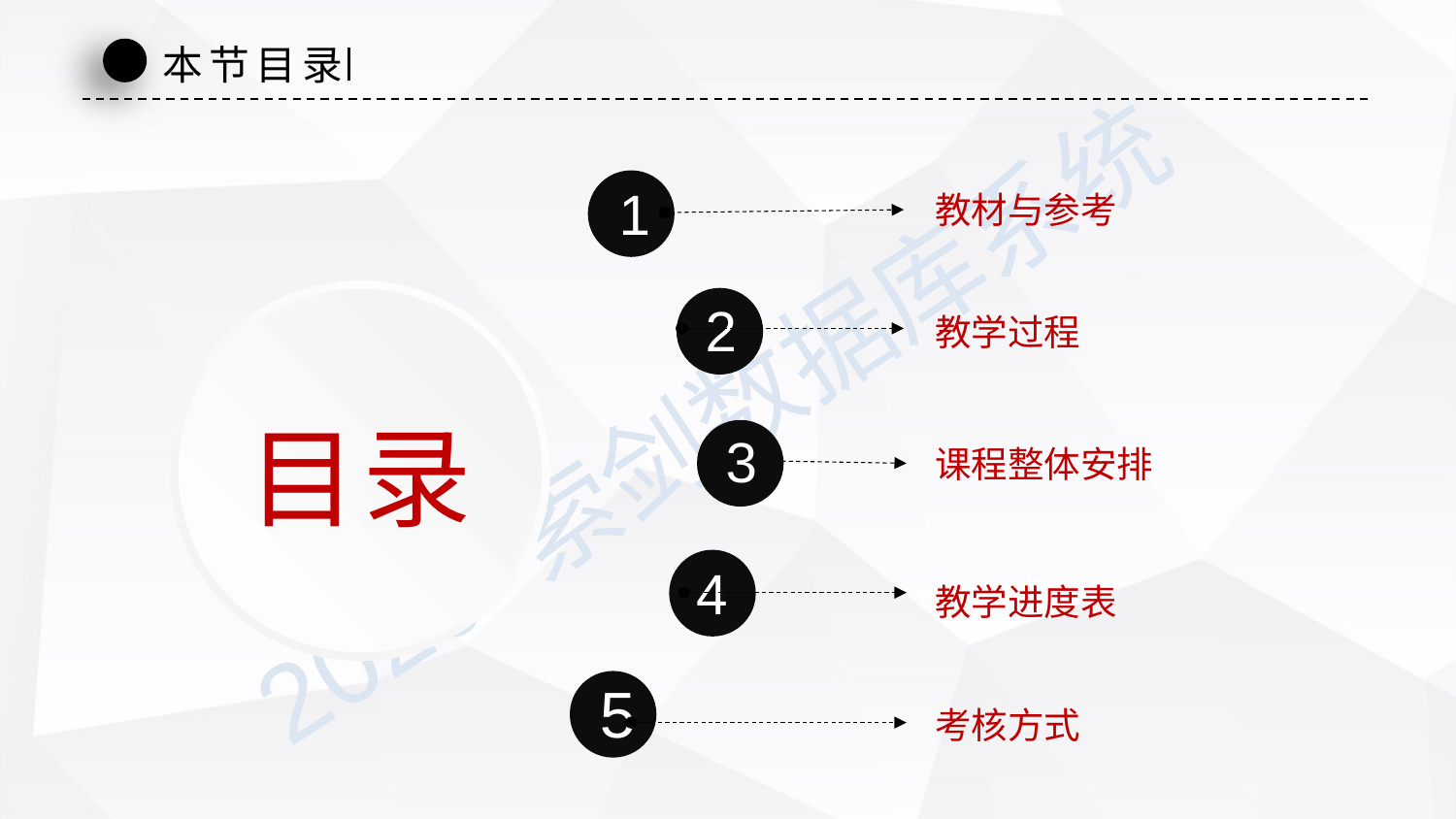

本节目录

1
教材与参考

2
教学过程
目录
3

课程整体安排

4
教学进度表
5

考核方式